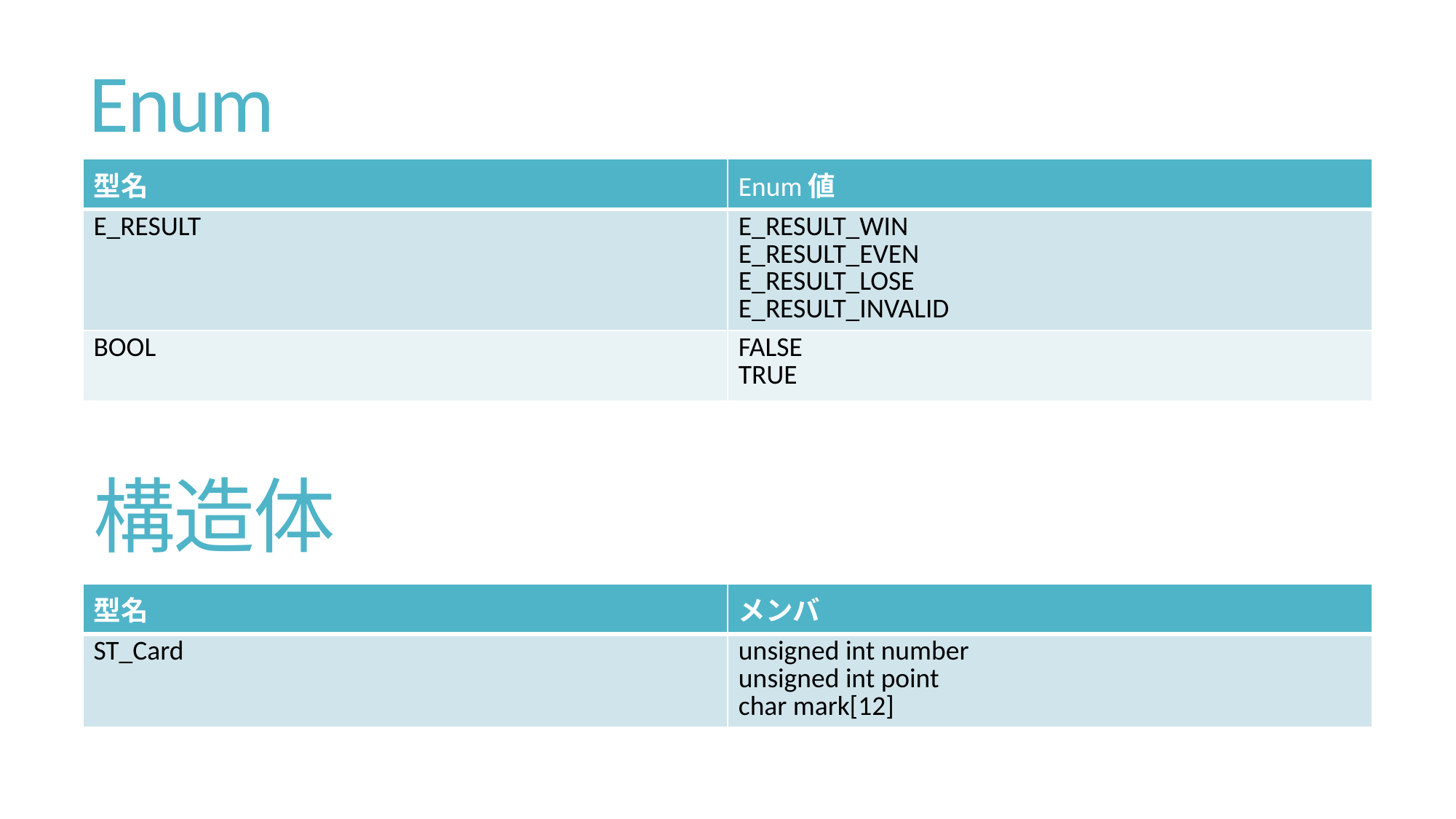

Enum
| 型名 | Enum値 |
| --- | --- |
| E\_RESULT | E\_RESULT\_WIN E\_RESULT\_EVEN E\_RESULT\_LOSE E\_RESULT\_INVALID |
| BOOL | FALSE TRUE |
構造体
| 型名 | メンバ |
| --- | --- |
| ST\_Card | unsigned int number unsigned int point char mark[12] |